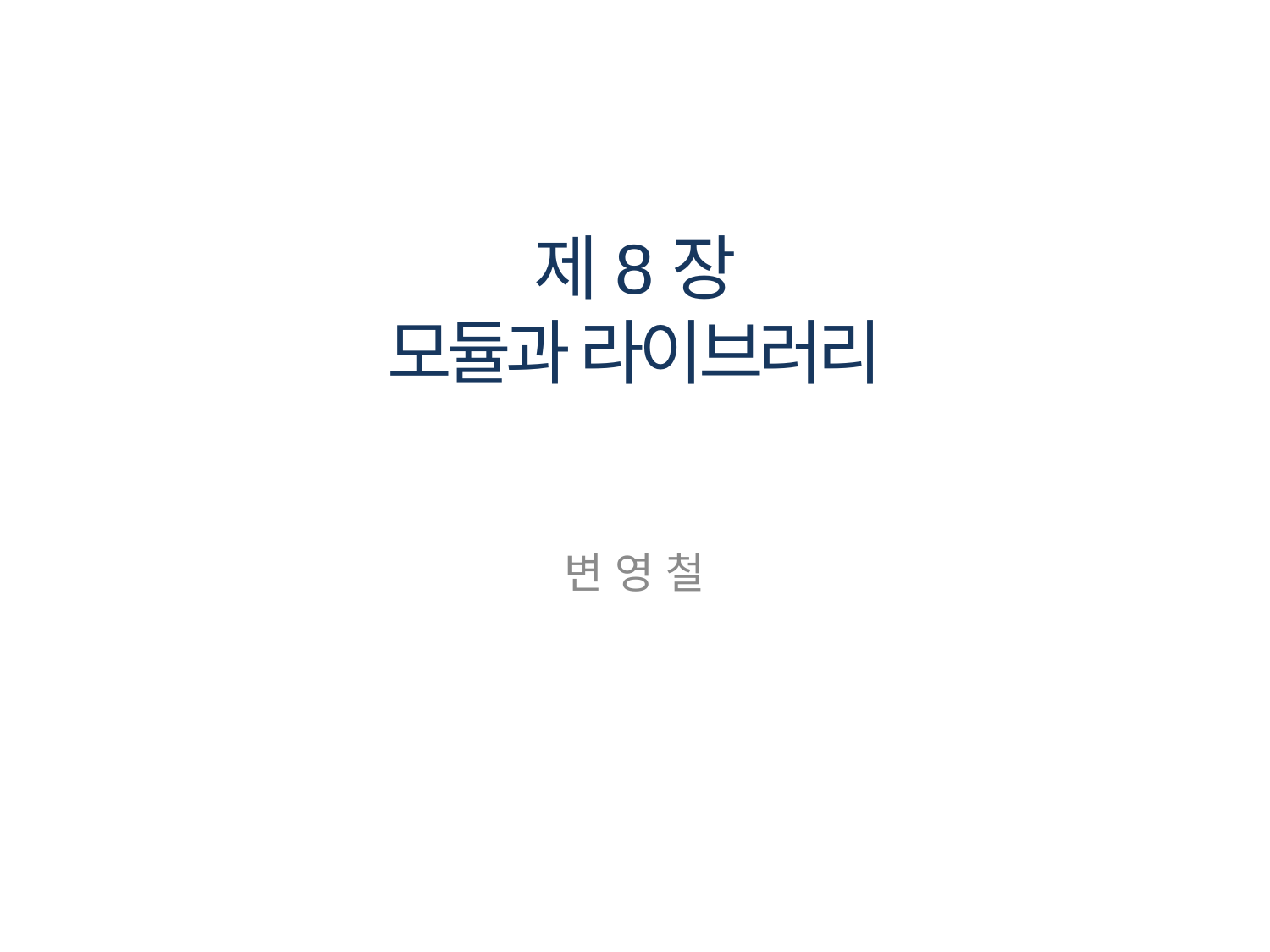

# 제8장 모듈과 라이브러리
변 영 철